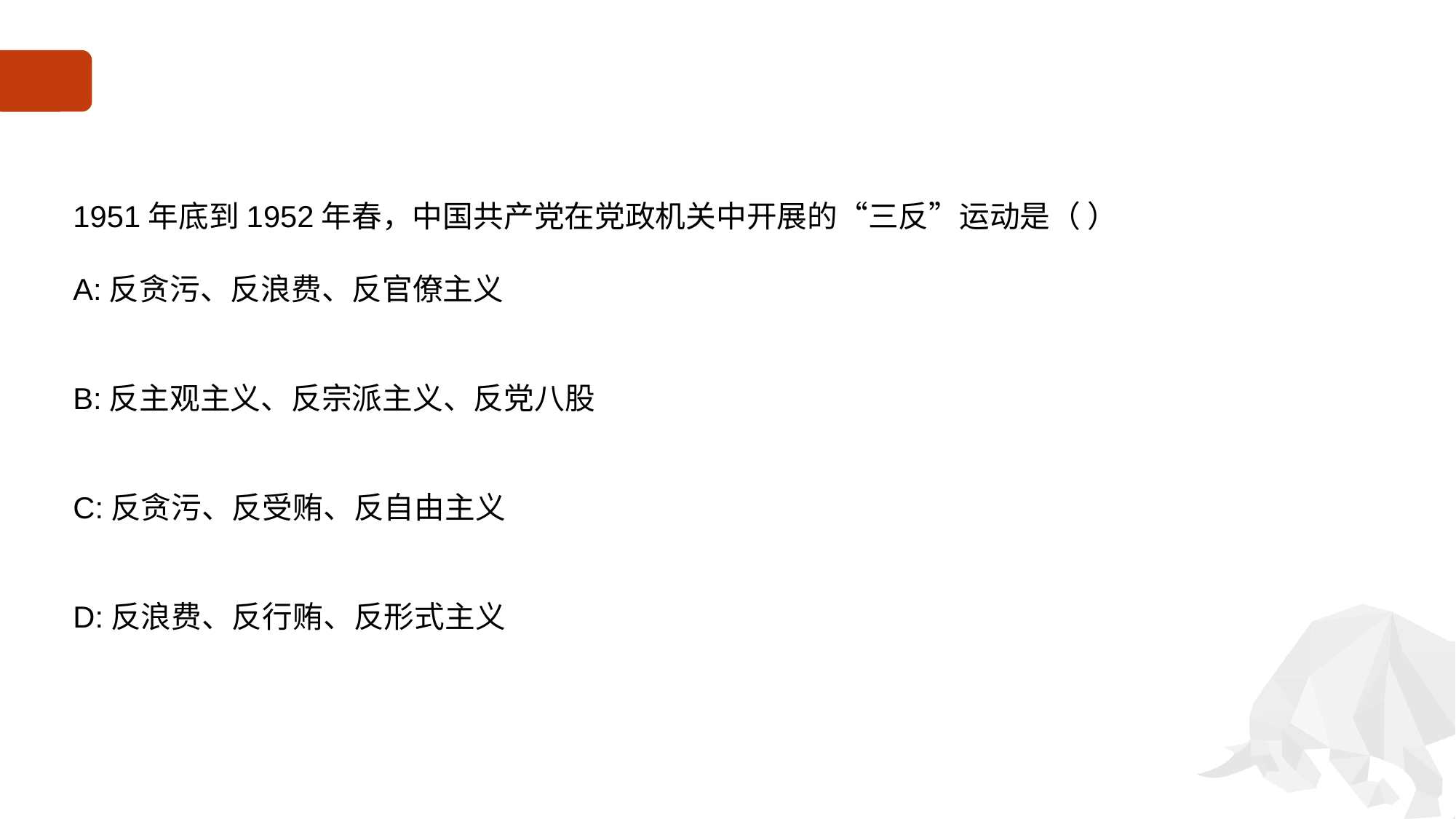

#
1951年底到1952年春，中国共产党在党政机关中开展的“三反”运动是（ ）

A:反贪污、反浪费、反官僚主义

B:反主观主义、反宗派主义、反党八股

C:反贪污、反受贿、反自由主义

D:反浪费、反行贿、反形式主义